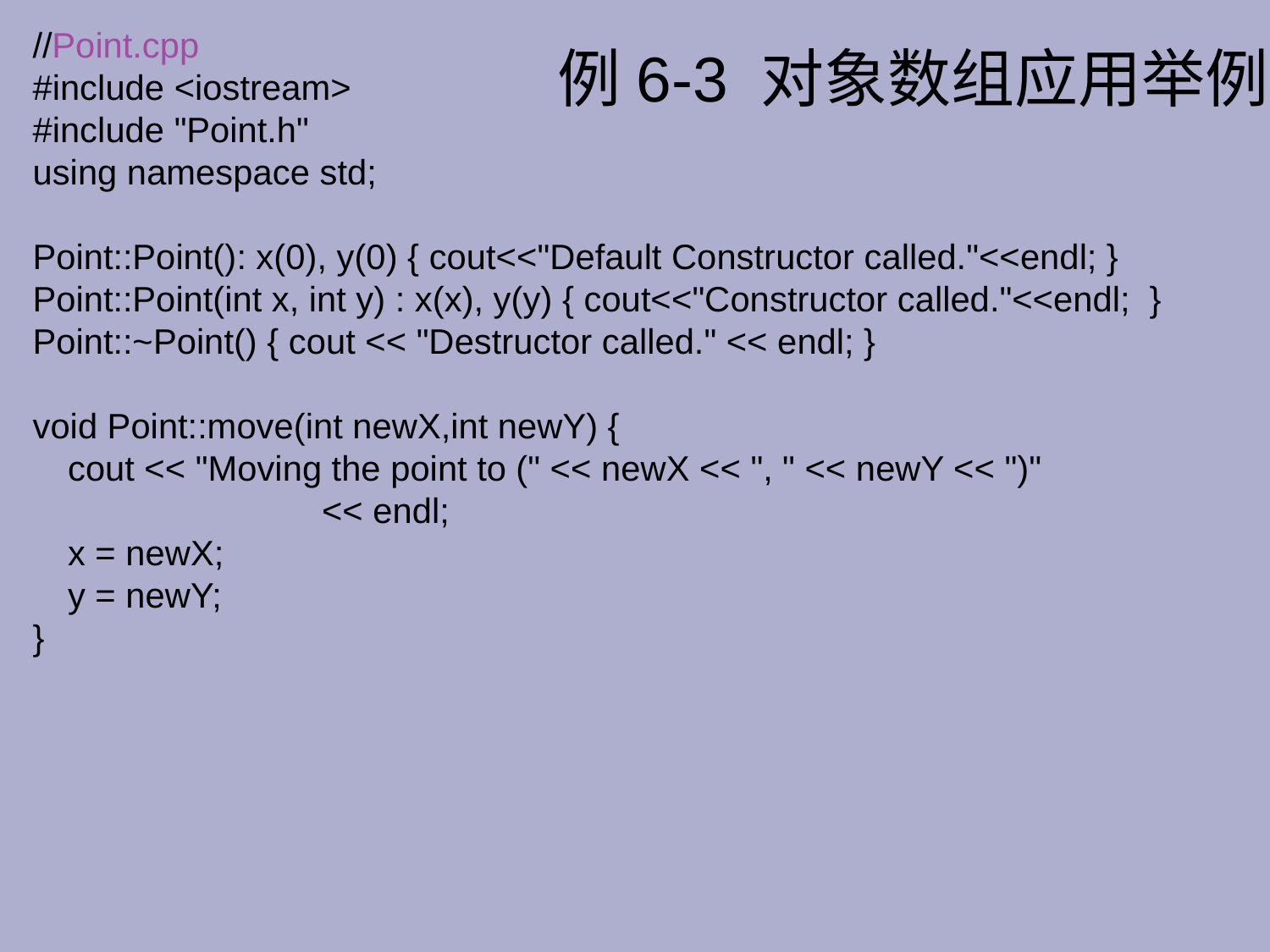

//Point.cpp
#include <iostream>
#include "Point.h"
using namespace std;

Point::Point(): x(0), y(0) { cout<<"Default Constructor called."<<endl; }
Point::Point(int x, int y) : x(x), y(y) { cout<<"Constructor called."<<endl;  }
Point::~Point() { cout << "Destructor called." << endl; }

void Point::move(int newX,int newY) {
	cout << "Moving the point to (" << newX << ", " << newY << ")"
			<< endl;
	x = newX;
	y = newY;
}
# 例6-3 对象数组应用举例